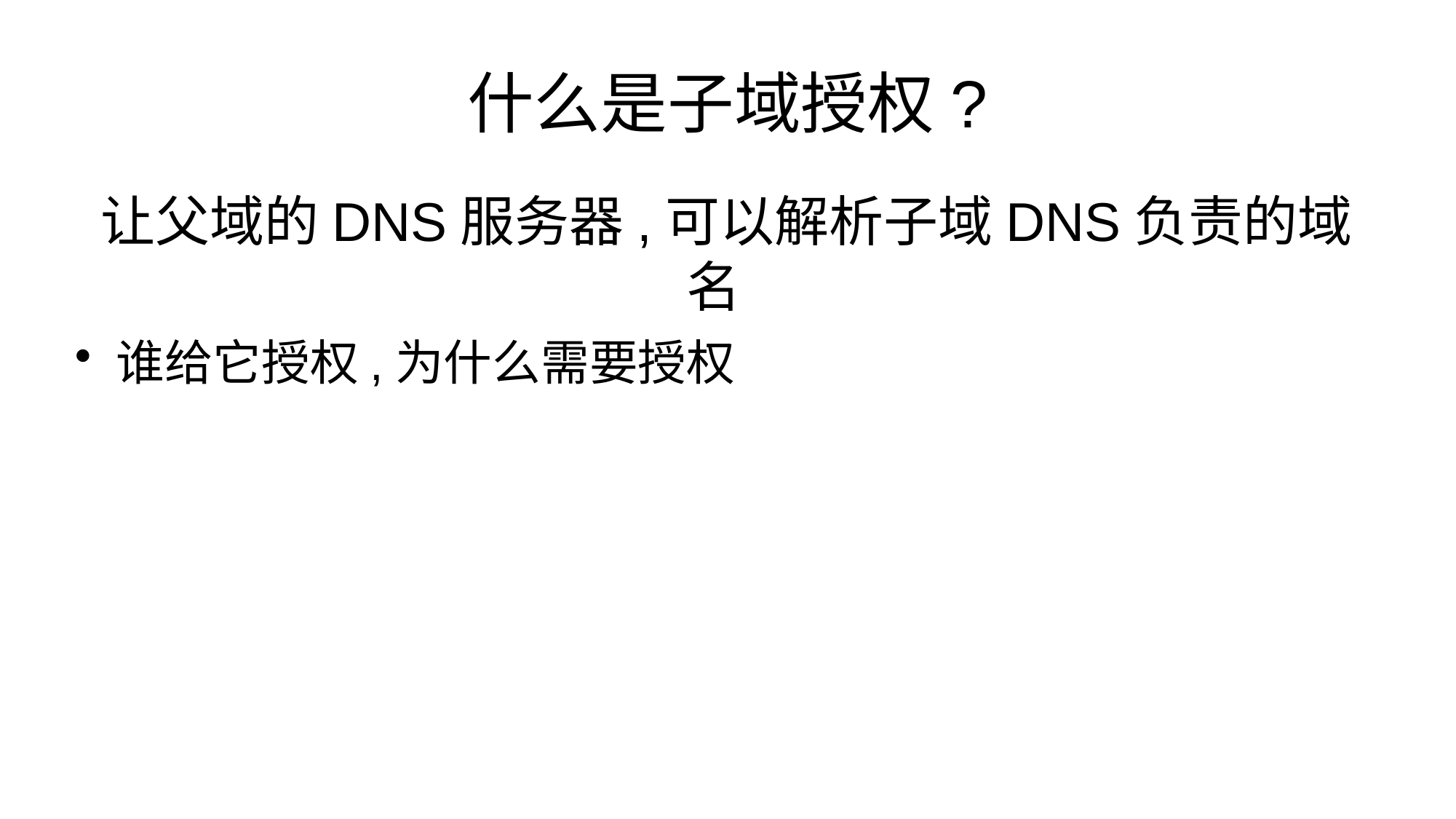

# 什么是子域授权?
 让父域的DNS服务器,可以解析子域DNS负责的域名
谁给它授权,为什么需要授权